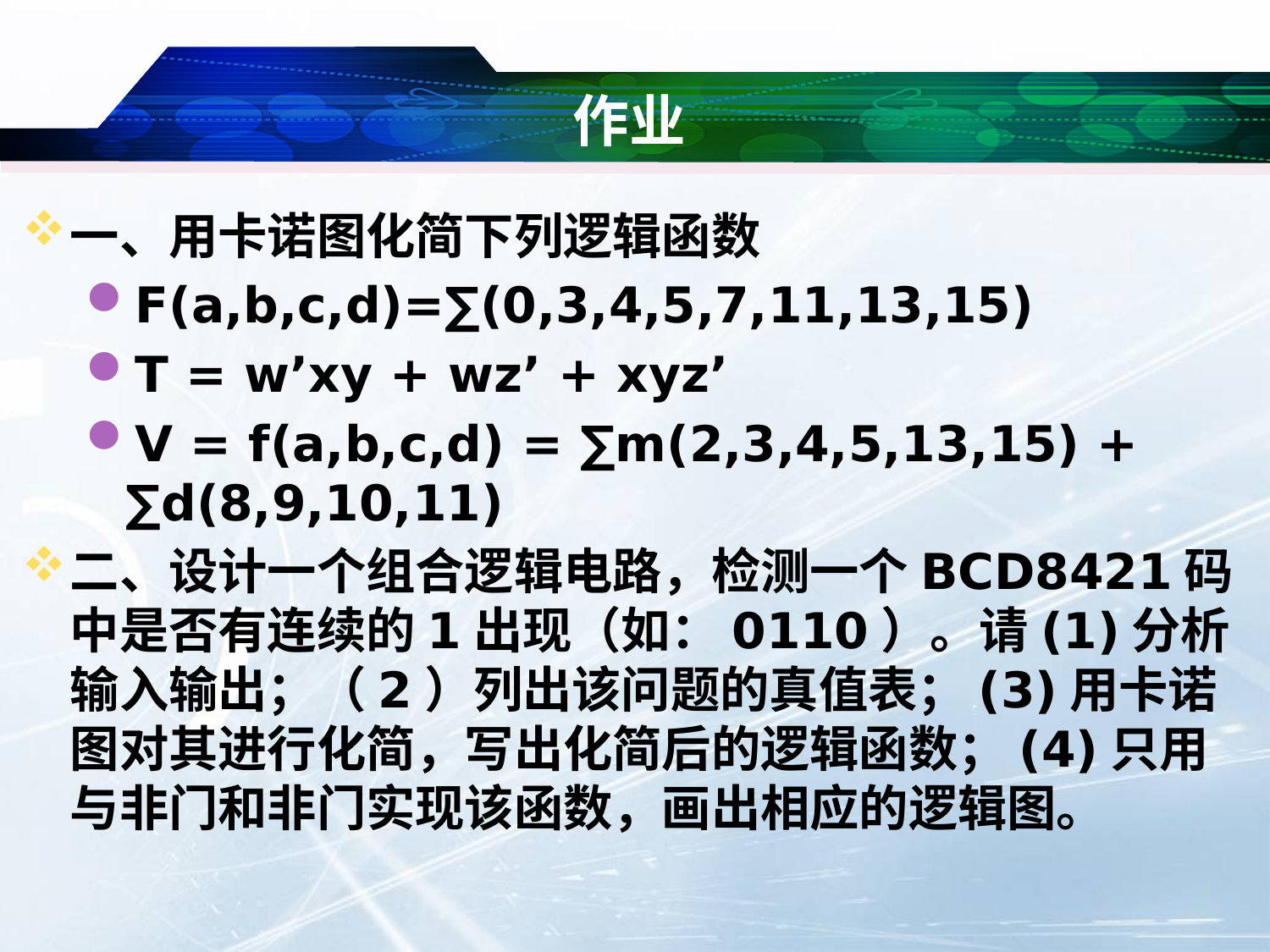

# 作业
一、用卡诺图化简下列逻辑函数
F(a,b,c,d)=∑(0,3,4,5,7,11,13,15)
T = w’xy + wz’ + xyz’
V = f(a,b,c,d) = ∑m(2,3,4,5,13,15) + ∑d(8,9,10,11)
二、设计一个组合逻辑电路，检测一个BCD8421码中是否有连续的1出现（如：0110）。请(1)分析输入输出；（2）列出该问题的真值表；(3)用卡诺图对其进行化简，写出化简后的逻辑函数；(4)只用与非门和非门实现该函数，画出相应的逻辑图。